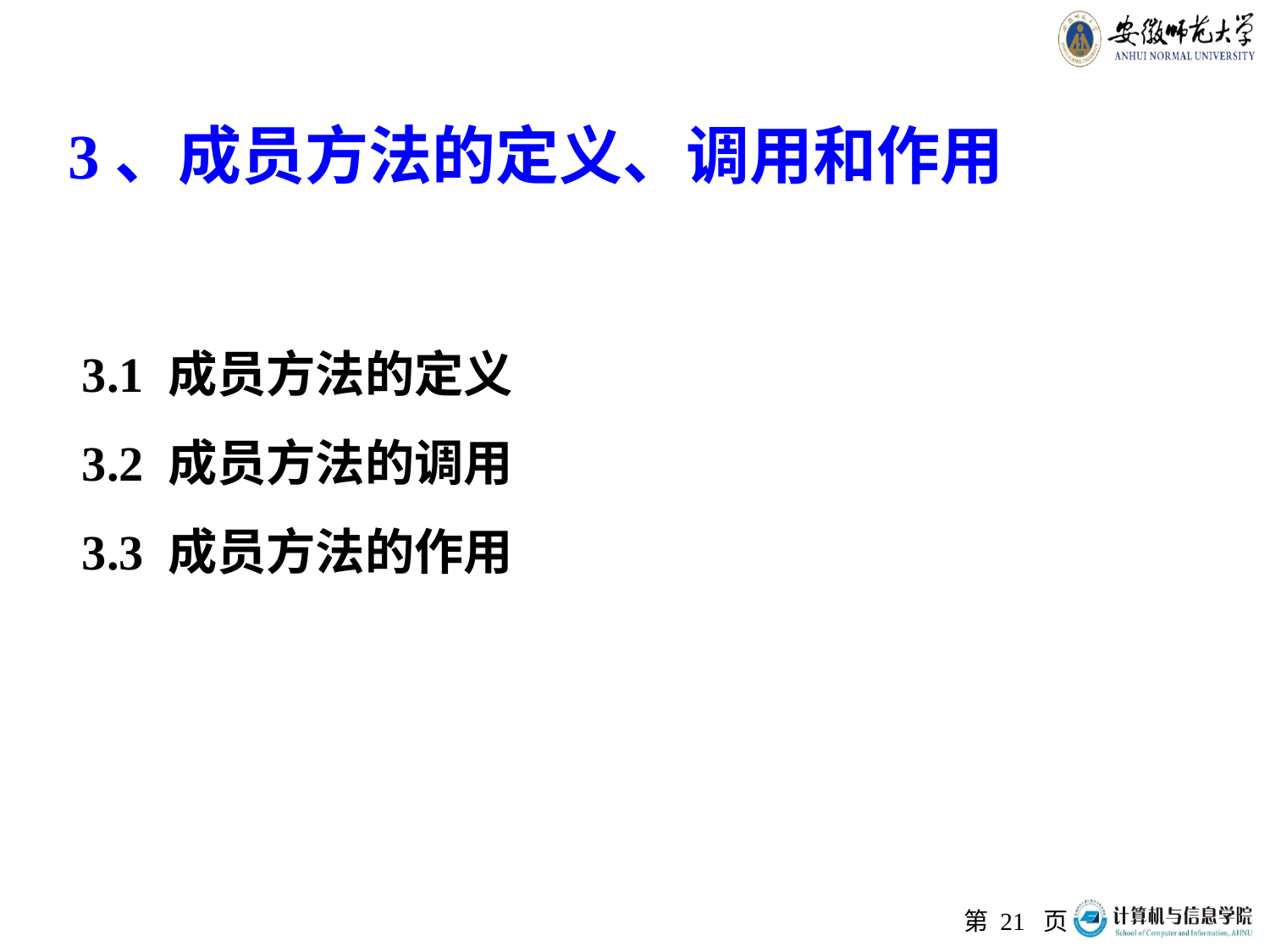

# 3、成员方法的定义、调用和作用
3.1 成员方法的定义
3.2 成员方法的调用
3.3 成员方法的作用
第 21  页